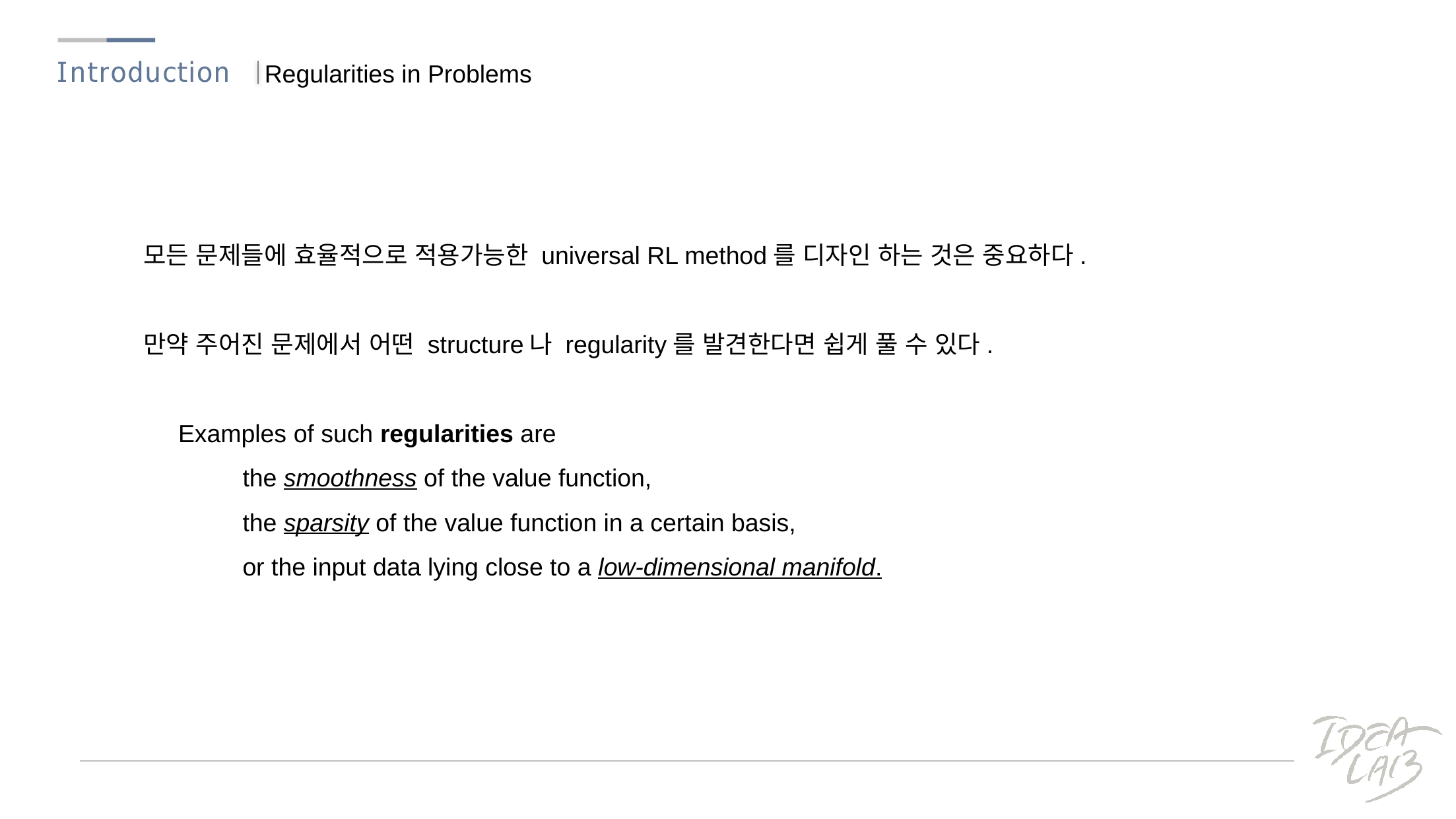

Introduction
Regularities in Problems
모든 문제들에 효율적으로 적용가능한 universal RL method를 디자인 하는 것은 중요하다.

만약 주어진 문제에서 어떤 structure나 regularity를 발견한다면 쉽게 풀 수 있다.

     Examples of such regularities are
	the smoothness of the value function,
	the sparsity of the value function in a certain basis,
	or the input data lying close to a low-dimensional manifold.